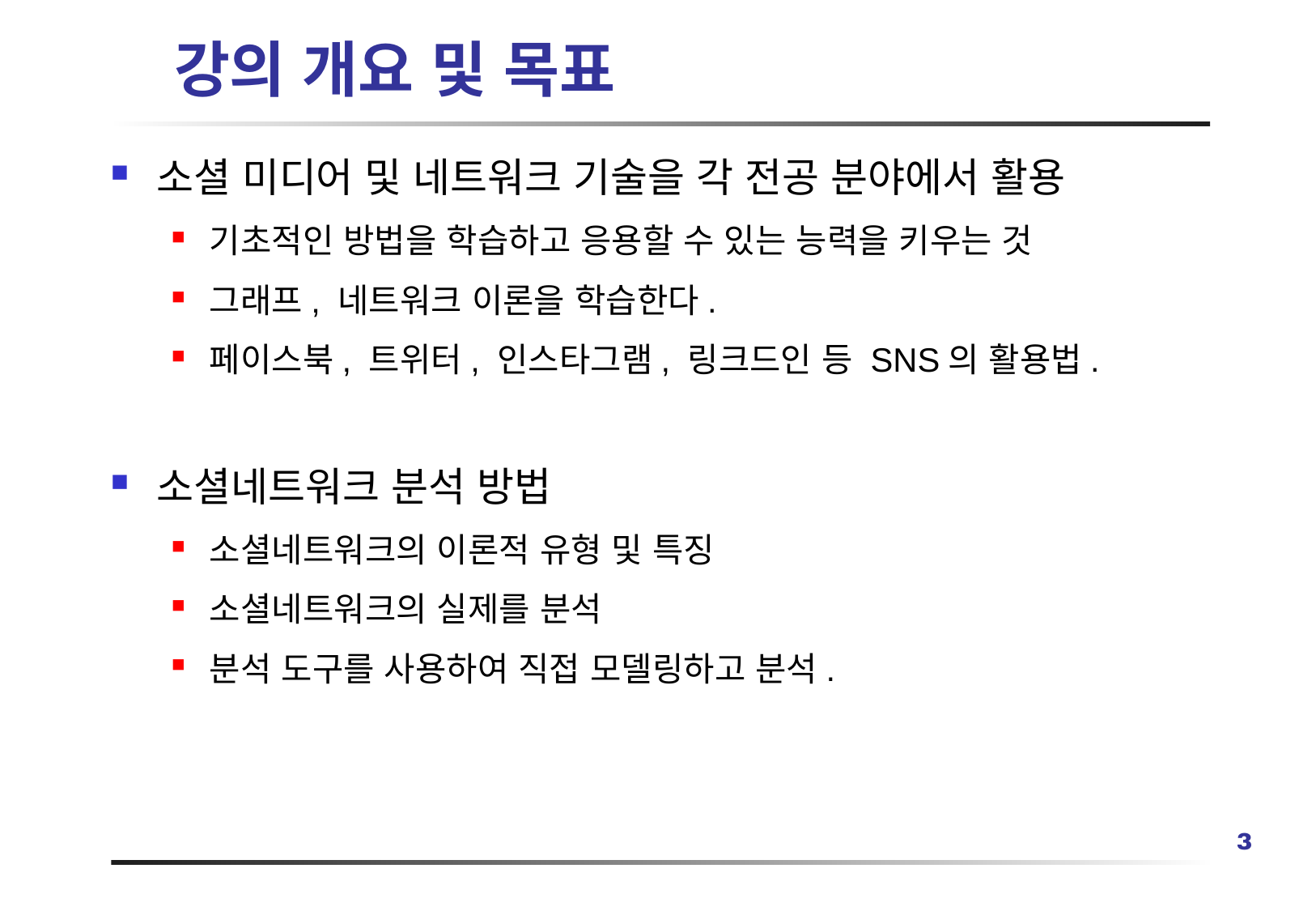

# 강의 개요 및 목표
소셜 미디어 및 네트워크 기술을 각 전공 분야에서 활용
기초적인 방법을 학습하고 응용할 수 있는 능력을 키우는 것
그래프, 네트워크 이론을 학습한다.
페이스북, 트위터, 인스타그램, 링크드인 등 SNS의 활용법.

소셜네트워크 분석 방법
소셜네트워크의 이론적 유형 및 특징
소셜네트워크의 실제를 분석
분석 도구를 사용하여 직접 모델링하고 분석.
3